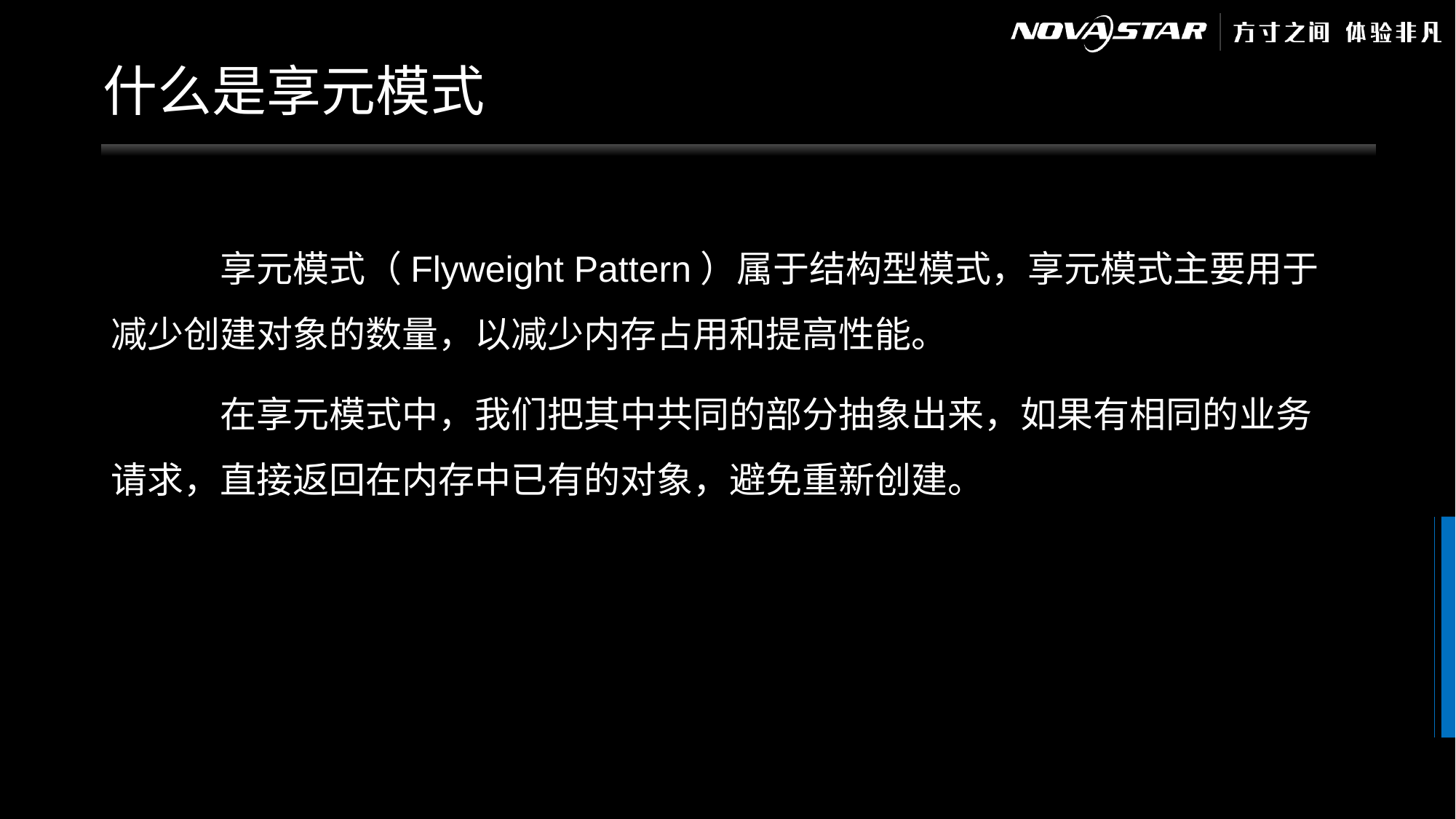

# 什么是享元模式

	享元模式（Flyweight Pattern）属于结构型模式，享元模式主要用于减少创建对象的数量，以减少内存占用和提高性能。
	在享元模式中，我们把其中共同的部分抽象出来，如果有相同的业务请求，直接返回在内存中已有的对象，避免重新创建。